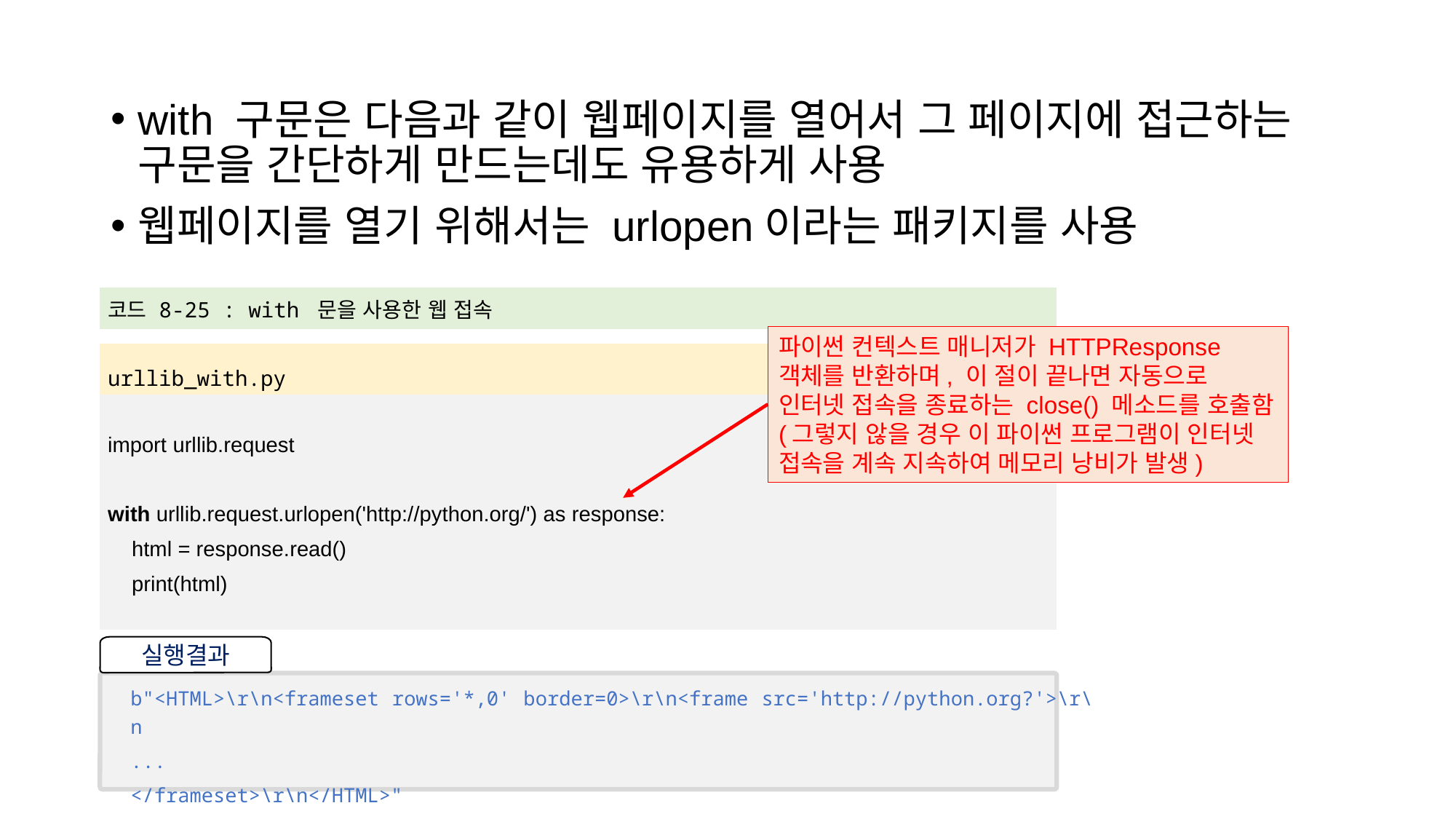

with 구문은 다음과 같이 웹페이지를 열어서 그 페이지에 접근하는 구문을 간단하게 만드는데도 유용하게 사용
웹페이지를 열기 위해서는 urlopen이라는 패키지를 사용

| 코드 8-25 : with 문을 사용한 웹 접속 |
| --- |
|  |
| urllib\_with.py |
| import urllib.request with urllib.request.urlopen('http://python.org/') as response: html = response.read() print(html) |
파이썬 컨텍스트 매니저가 HTTPResponse 객체를 반환하며, 이 절이 끝나면 자동으로 인터넷 접속을 종료하는 close() 메소드를 호출함
(그렇지 않을 경우 이 파이썬 프로그램이 인터넷 접속을 계속 지속하여 메모리 낭비가 발생)
실행결과

b"<HTML>\r\n<frameset rows='*,0' border=0>\r\n<frame src='http://python.org?'>\r\n
...
</frameset>\r\n</HTML>"